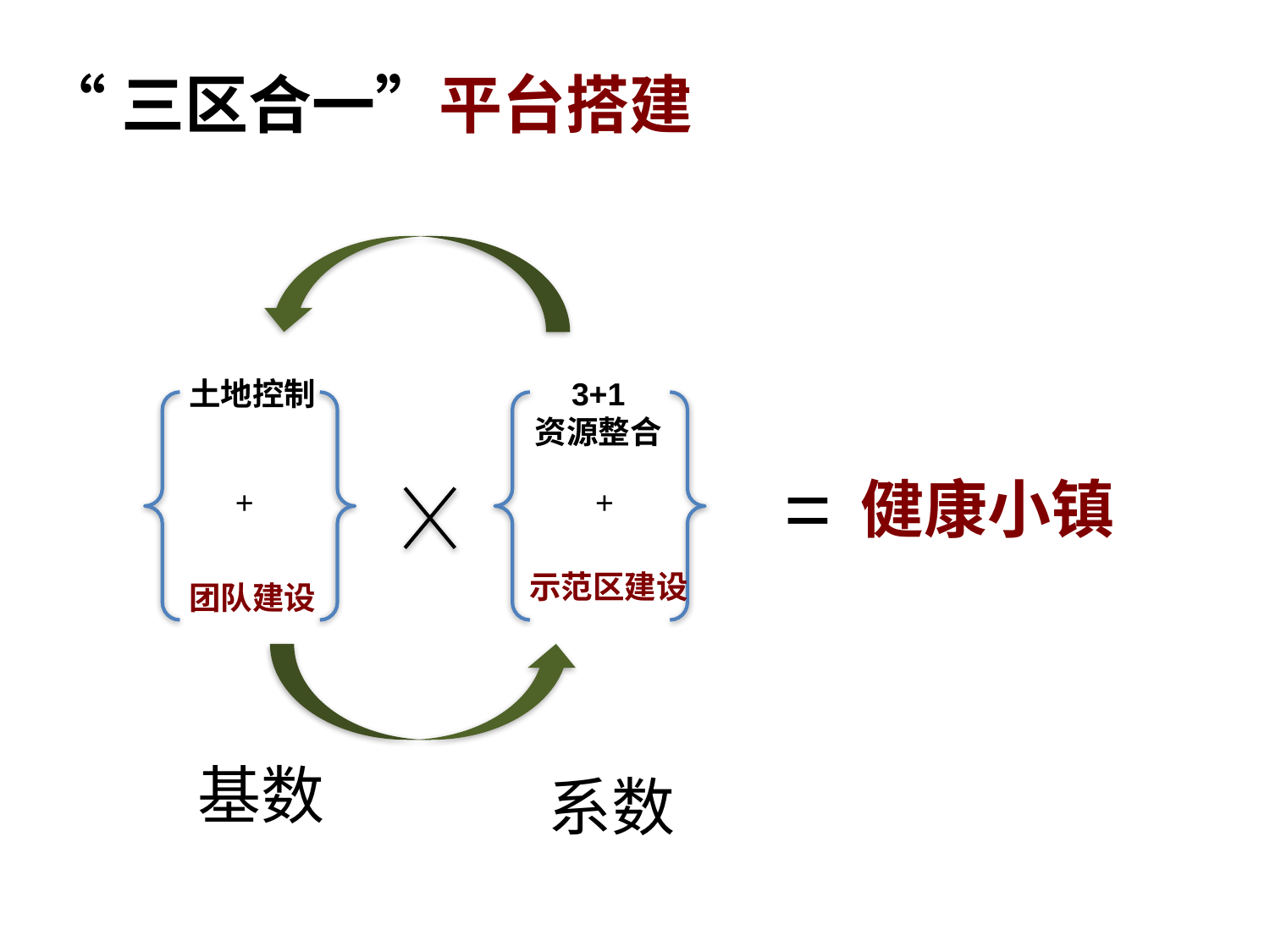

“三区合一”平台搭建

土地控制

+
团队建设
3+1
资源整合

+
示范区建设

基数
系数
=
健康小镇